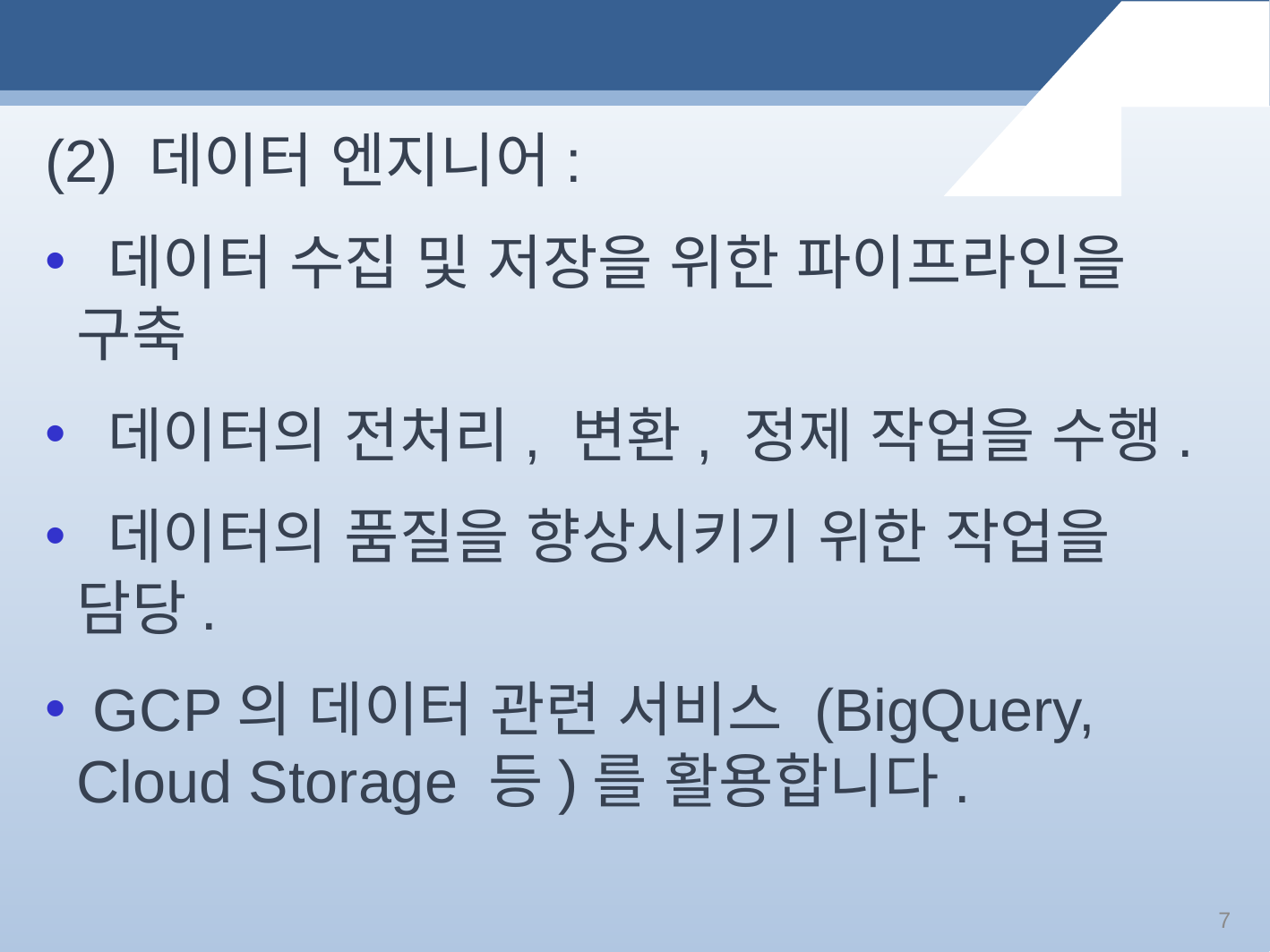

(2) 데이터 엔지니어:
 데이터 수집 및 저장을 위한 파이프라인을 구축
 데이터의 전처리, 변환, 정제 작업을 수행.
 데이터의 품질을 향상시키기 위한 작업을 담당.
 GCP의 데이터 관련 서비스 (BigQuery, Cloud Storage 등)를 활용합니다.